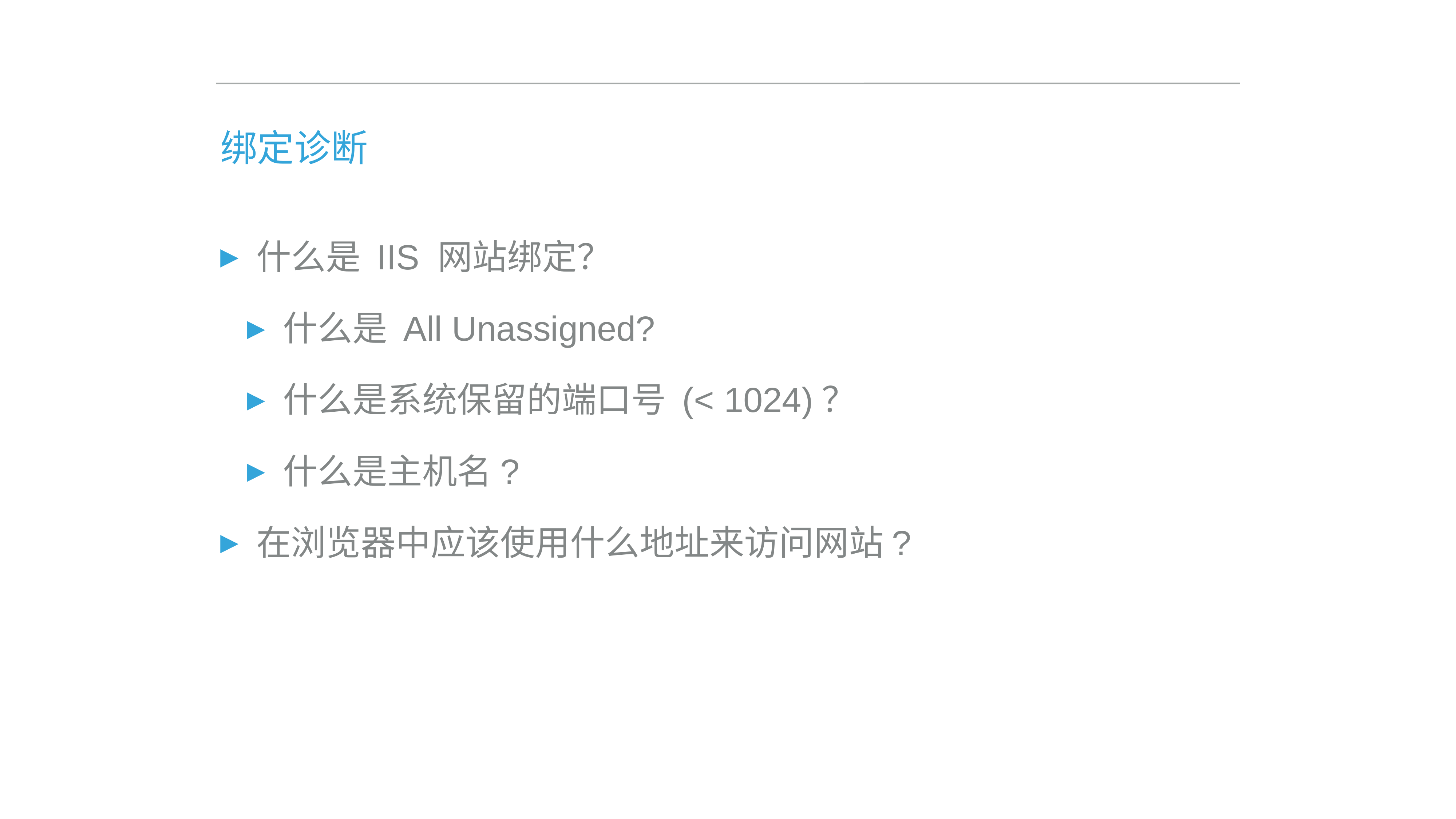

# 绑定诊断
什么是 IIS 网站绑定？
什么是 All Unassigned?
什么是系统保留的端口号 (< 1024)？
什么是主机名?
在浏览器中应该使用什么地址来访问网站?